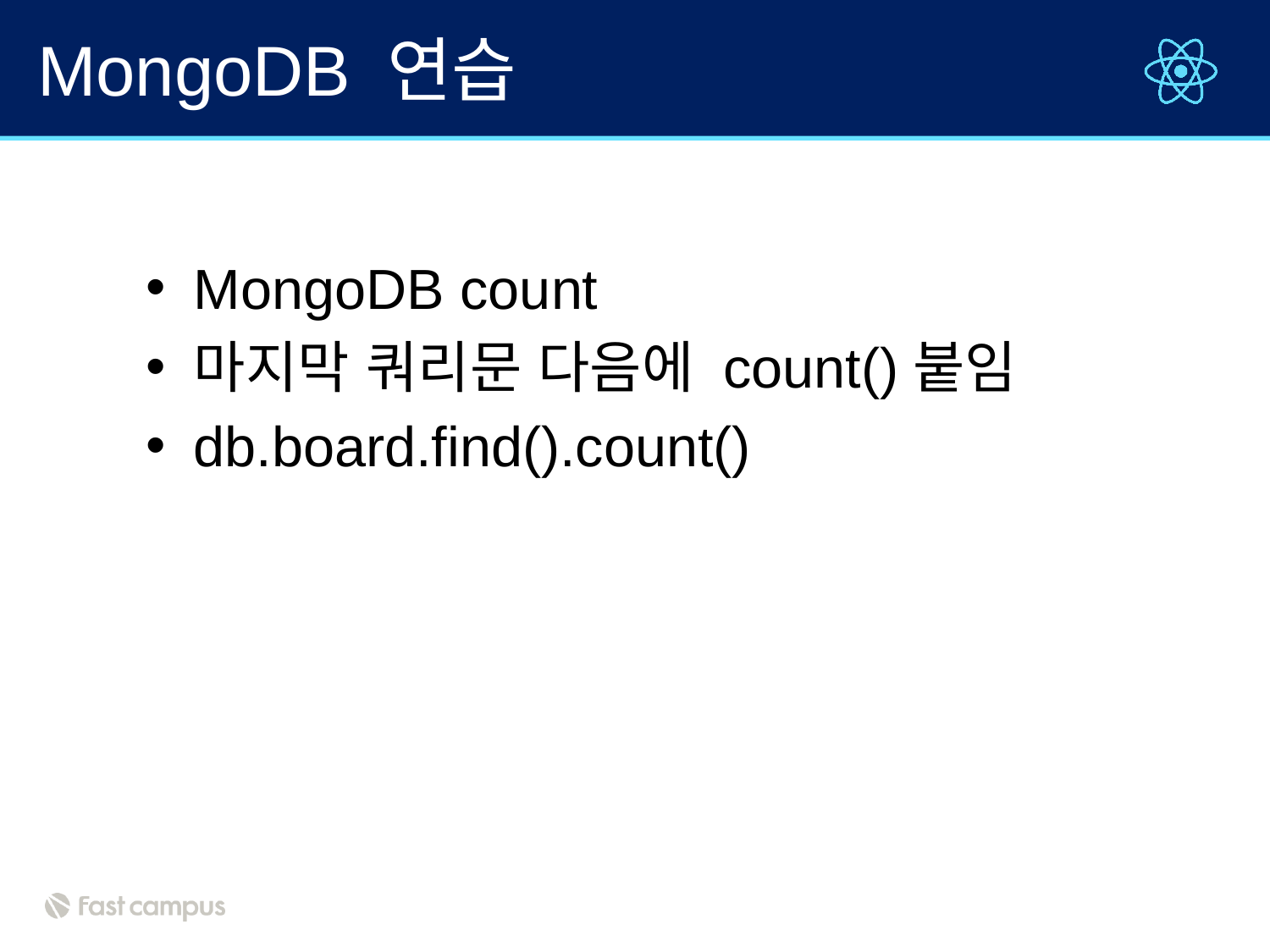

# MongoDB 연습
MongoDB count
마지막 쿼리문 다음에 count()붙임
db.board.find().count()